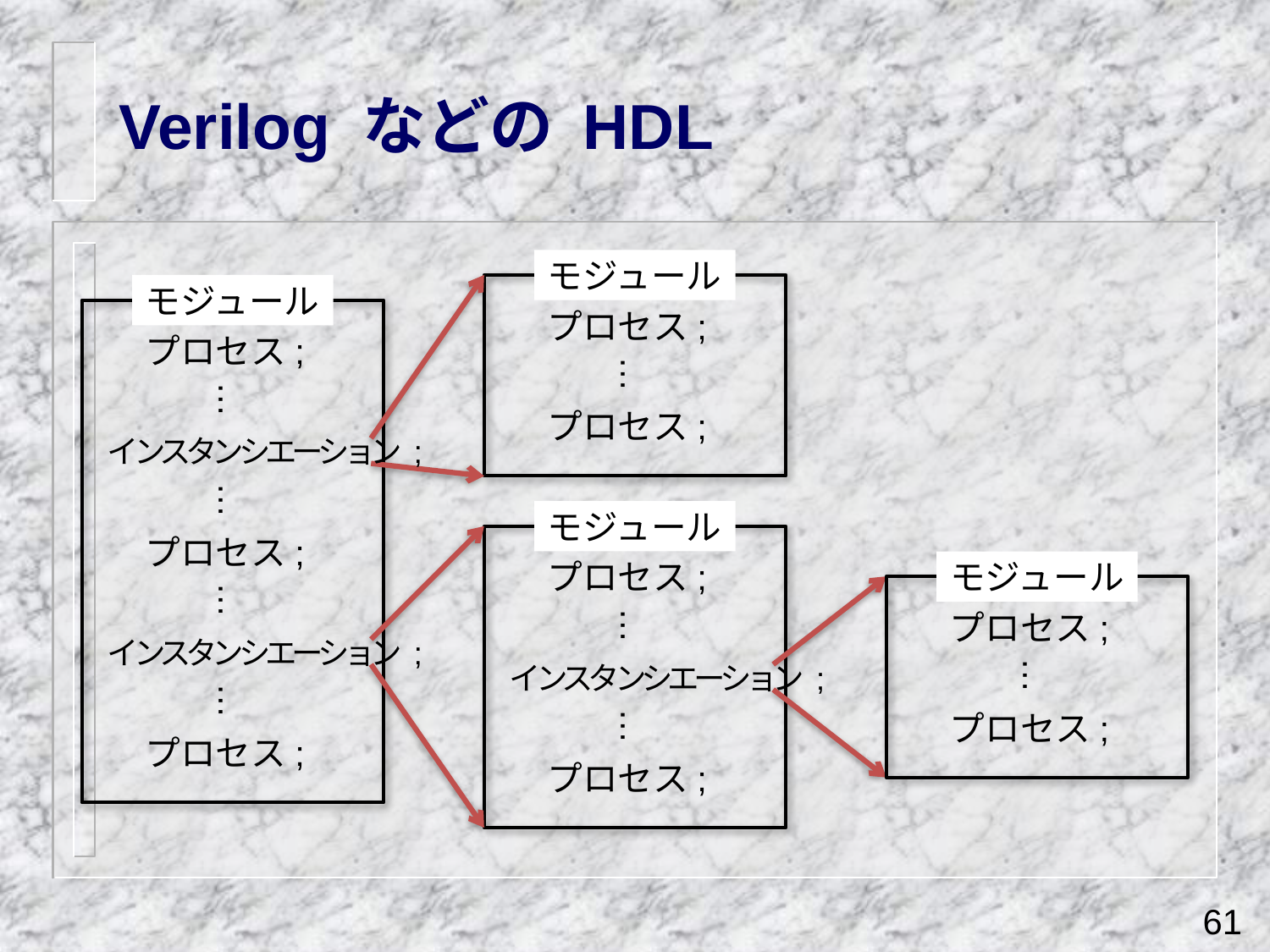

# Verilog などの HDL
モジュール
モジュール

プロセス;
プロセス;
…
…
プロセス;
インスタンシエーション  ;
…
モジュール
プロセス;

プロセス;
モジュール
…

…
プロセス;
インスタンシエーション  ;
インスタンシエーション  ;
…
…
…
プロセス;
プロセス;
プロセス;
61